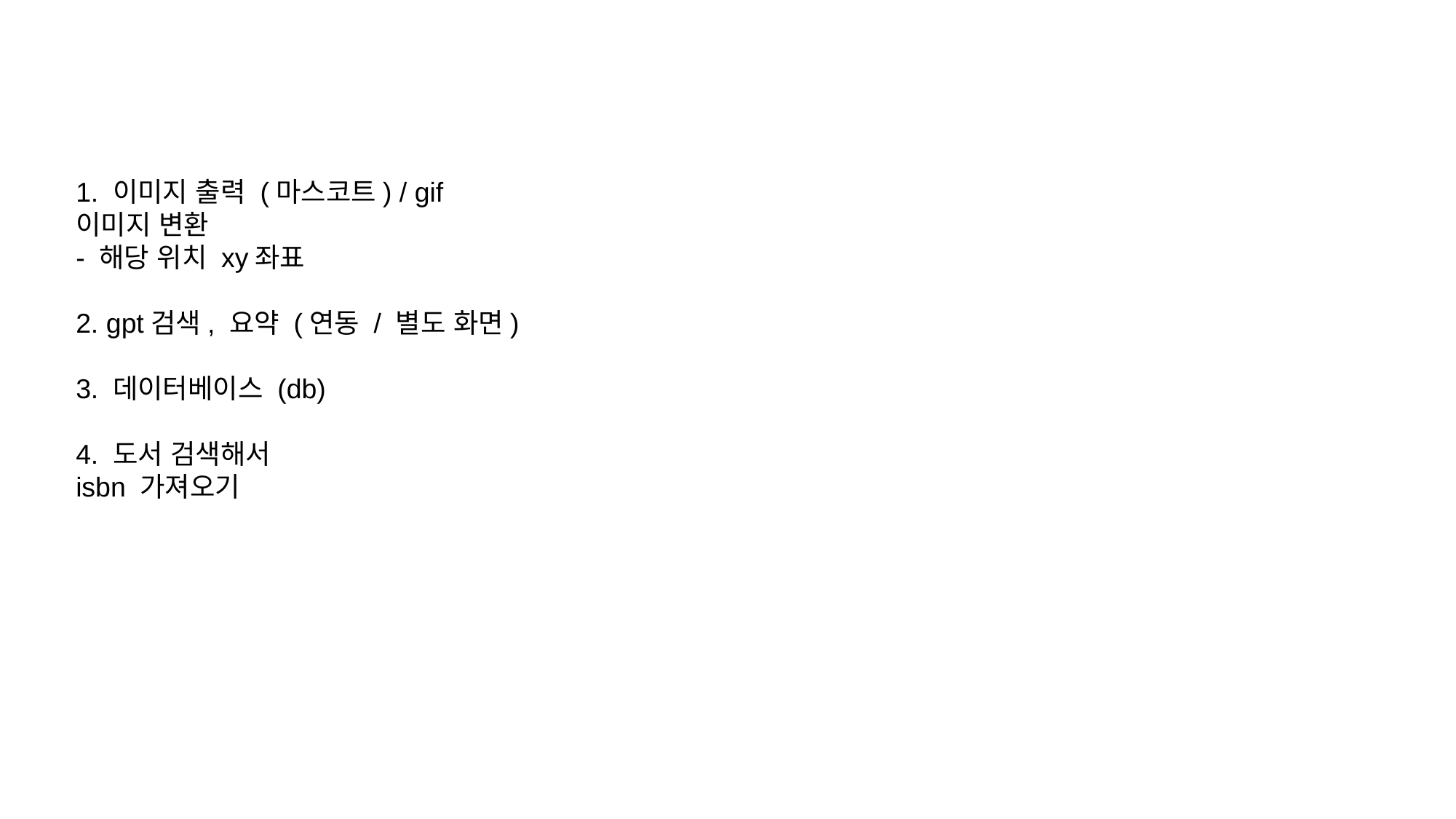

1. 이미지 출력 (마스코트) / gif
이미지 변환
- 해당 위치 xy좌표

2. gpt검색, 요약 (연동 / 별도 화면)

3. 데이터베이스 (db)

4. 도서 검색해서
isbn 가져오기